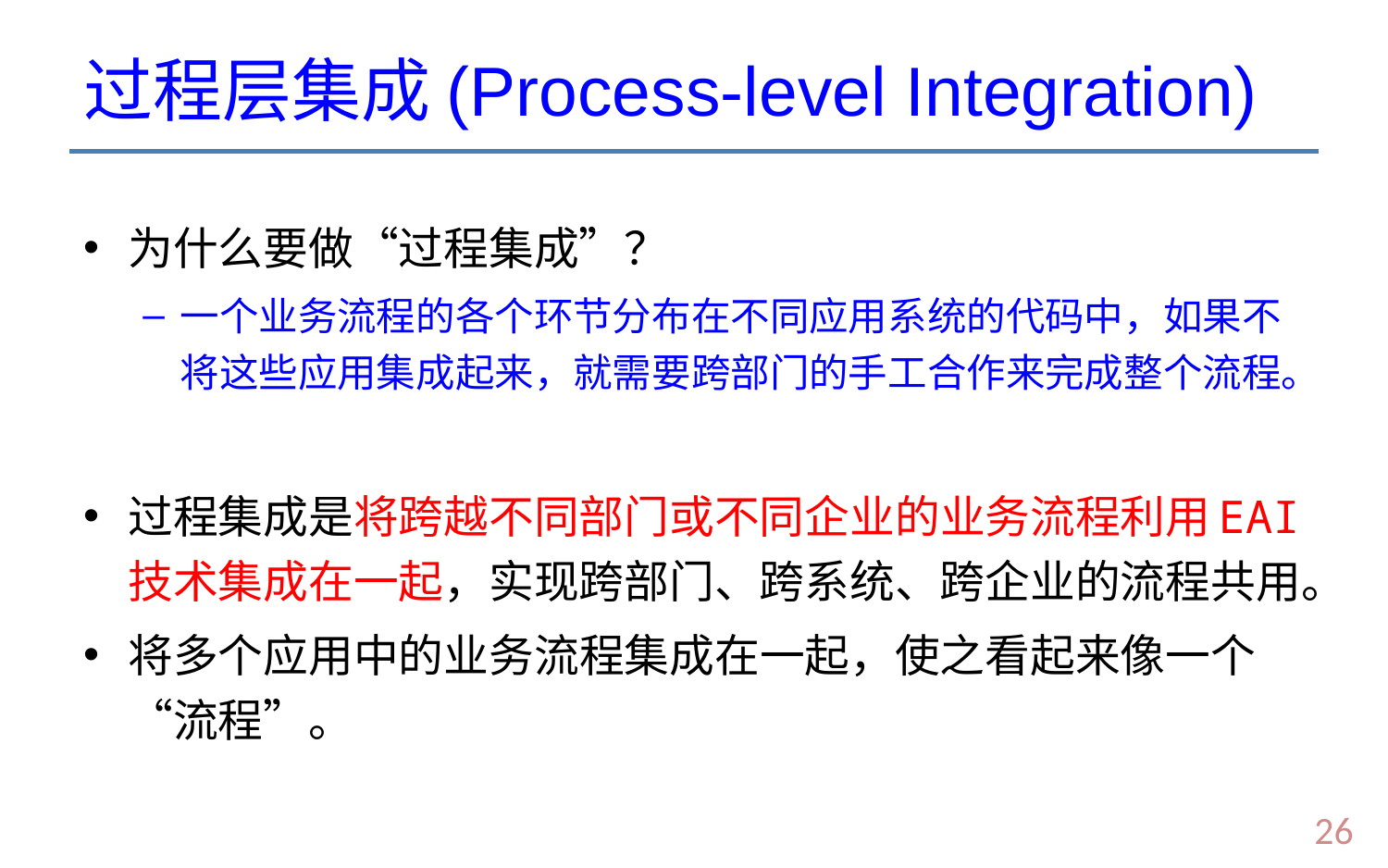

# 过程层集成(Process-level Integration)
为什么要做“过程集成”？
一个业务流程的各个环节分布在不同应用系统的代码中，如果不将这些应用集成起来，就需要跨部门的手工合作来完成整个流程。

过程集成是将跨越不同部门或不同企业的业务流程利用EAI技术集成在一起，实现跨部门、跨系统、跨企业的流程共用。
将多个应用中的业务流程集成在一起，使之看起来像一个“流程”。
26